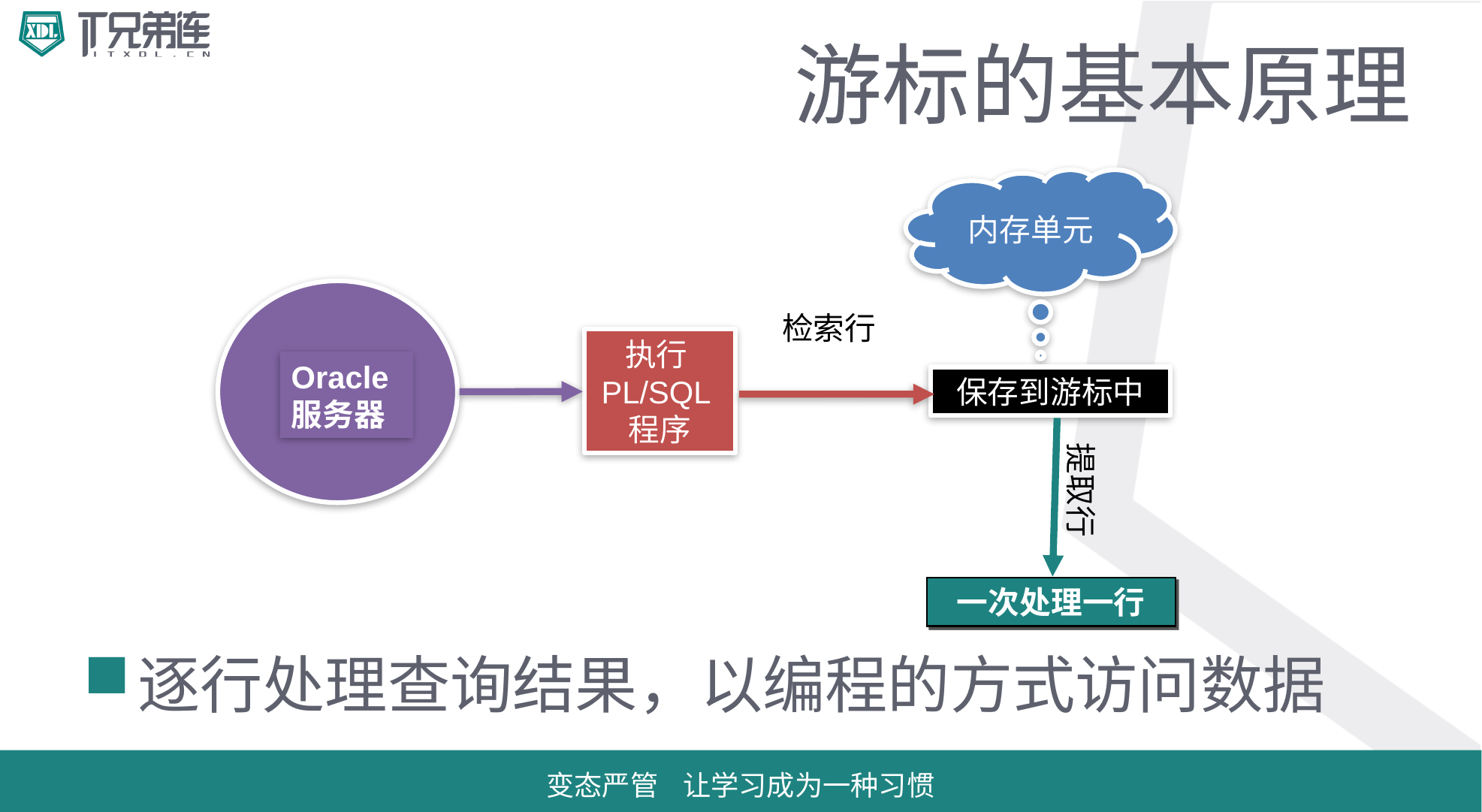

# 游标的基本原理
内存单元

Oracle 服务器
检索行
执行
PL/SQL
程序
保存到游标中

提取行
一次处理一行
逐行处理查询结果，以编程的方式访问数据